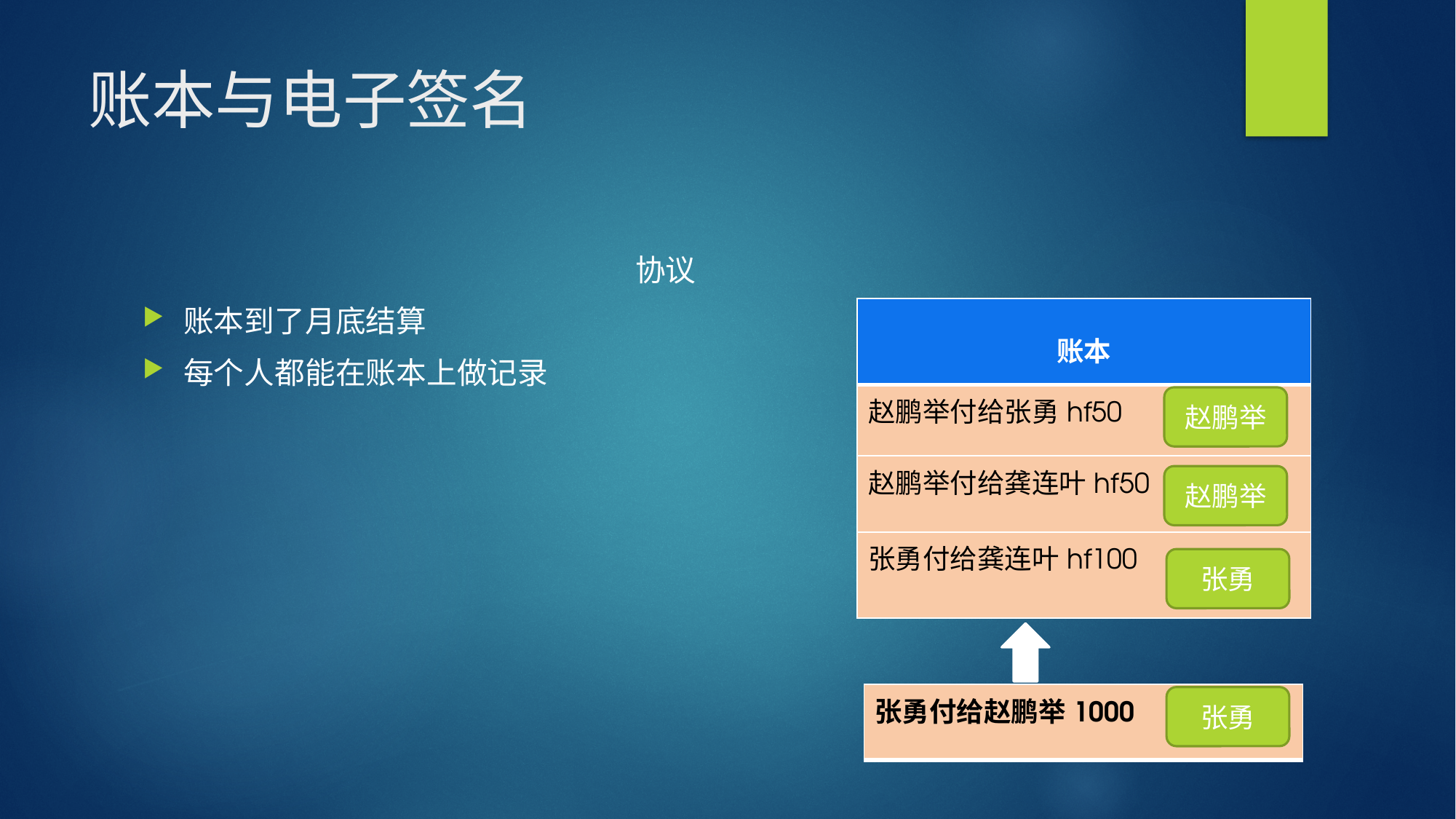

# 账本与电子签名
协议
账本到了月底结算
每个人都能在账本上做记录
| 账本 |
| --- |
| 赵鹏举付给张勇hf50 |
| 赵鹏举付给龚连叶hf50 |
| 张勇付给龚连叶hf100 |
赵鹏举
赵鹏举
张勇

| 张勇付给赵鹏举1000 |
| --- |
张勇